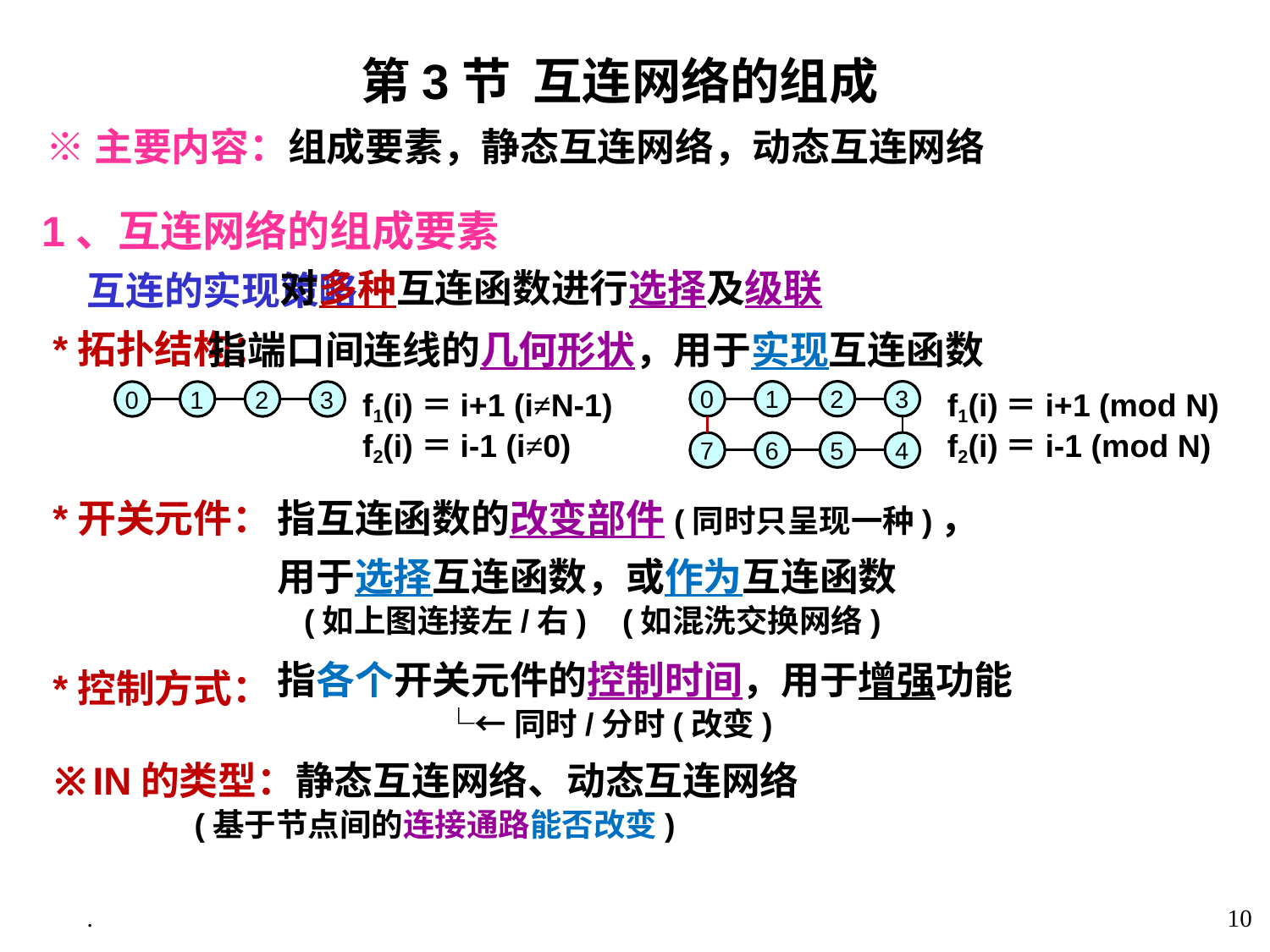

第3节  互连网络的组成
 ※主要内容：组成要素，静态互连网络，动态互连网络
1、互连网络的组成要素
    互连的实现策略—
 *拓扑结构：

 *开关元件：

 *控制方式：
               对多种互连函数进行选择及级联
       指端口间连线的几何形状，用于实现互连函数
0
1
2
3
7
6
5
4
0
1
2
3
f1(i)＝i+1 (i≠N-1)
f2(i)＝i-1 (i≠0)
f1(i)＝i+1 (mod N)
f2(i)＝i-1 (mod N)
指互连函数的改变部件(同时只呈现一种)，
用于选择互连函数，或作为互连函数
   (如上图连接左/右)    (如混洗交换网络)
指各个开关元件的控制时间，用于增强功能
                       └←同时/分时(改变)
 ※IN的类型：静态互连网络、动态互连网络
                 (基于节点间的连接通路能否改变)
.
10